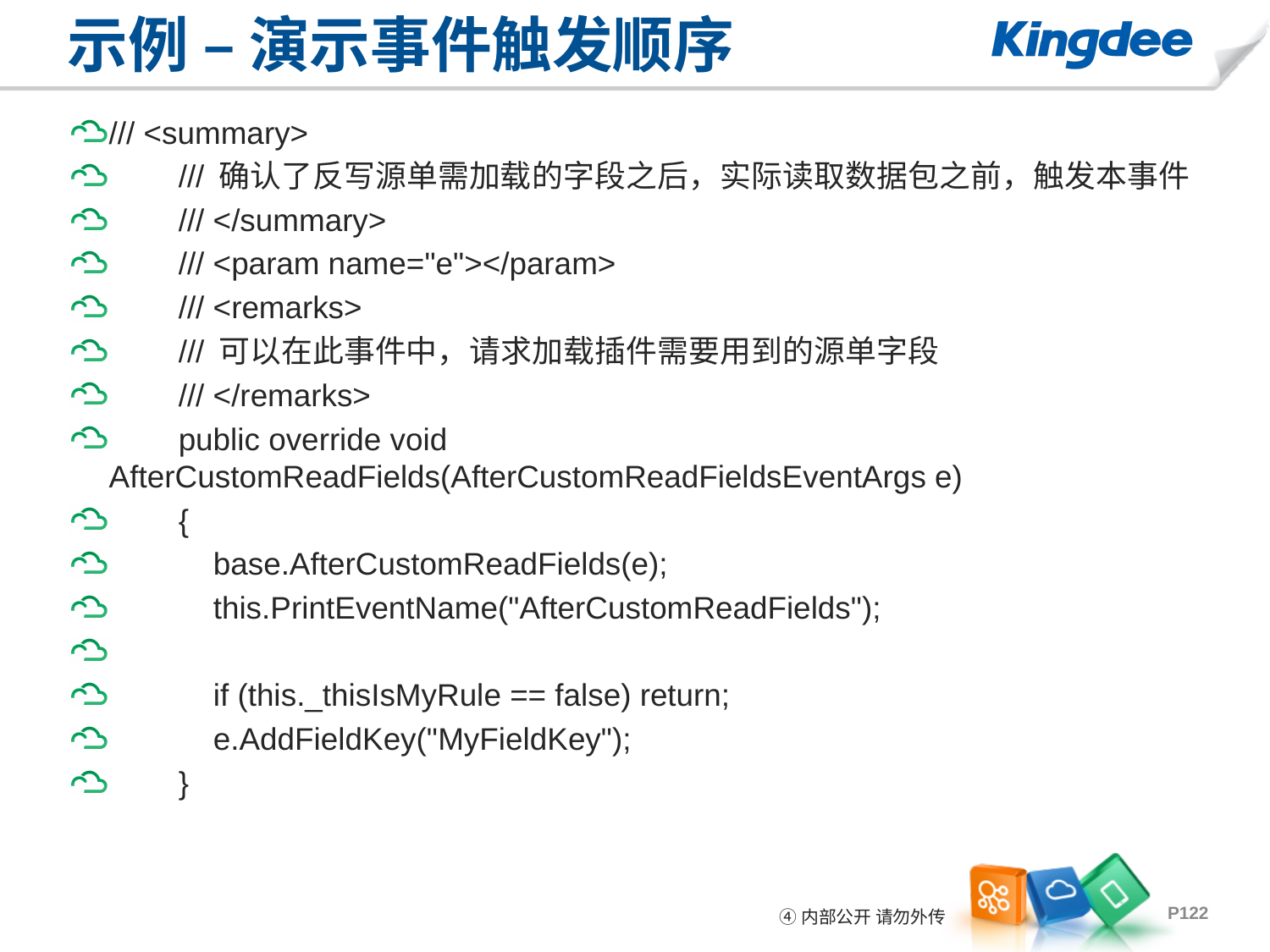

# 示例 – 演示事件触发顺序
/// <summary>
        /// 确认了反写源单需加载的字段之后，实际读取数据包之前，触发本事件
        /// </summary>
        /// <param name="e"></param>
        /// <remarks>
        /// 可以在此事件中，请求加载插件需要用到的源单字段
        /// </remarks>
        public override void AfterCustomReadFields(AfterCustomReadFieldsEventArgs e)
        {
            base.AfterCustomReadFields(e);
            this.PrintEventName("AfterCustomReadFields");

            if (this._thisIsMyRule == false) return;
            e.AddFieldKey("MyFieldKey");
        }